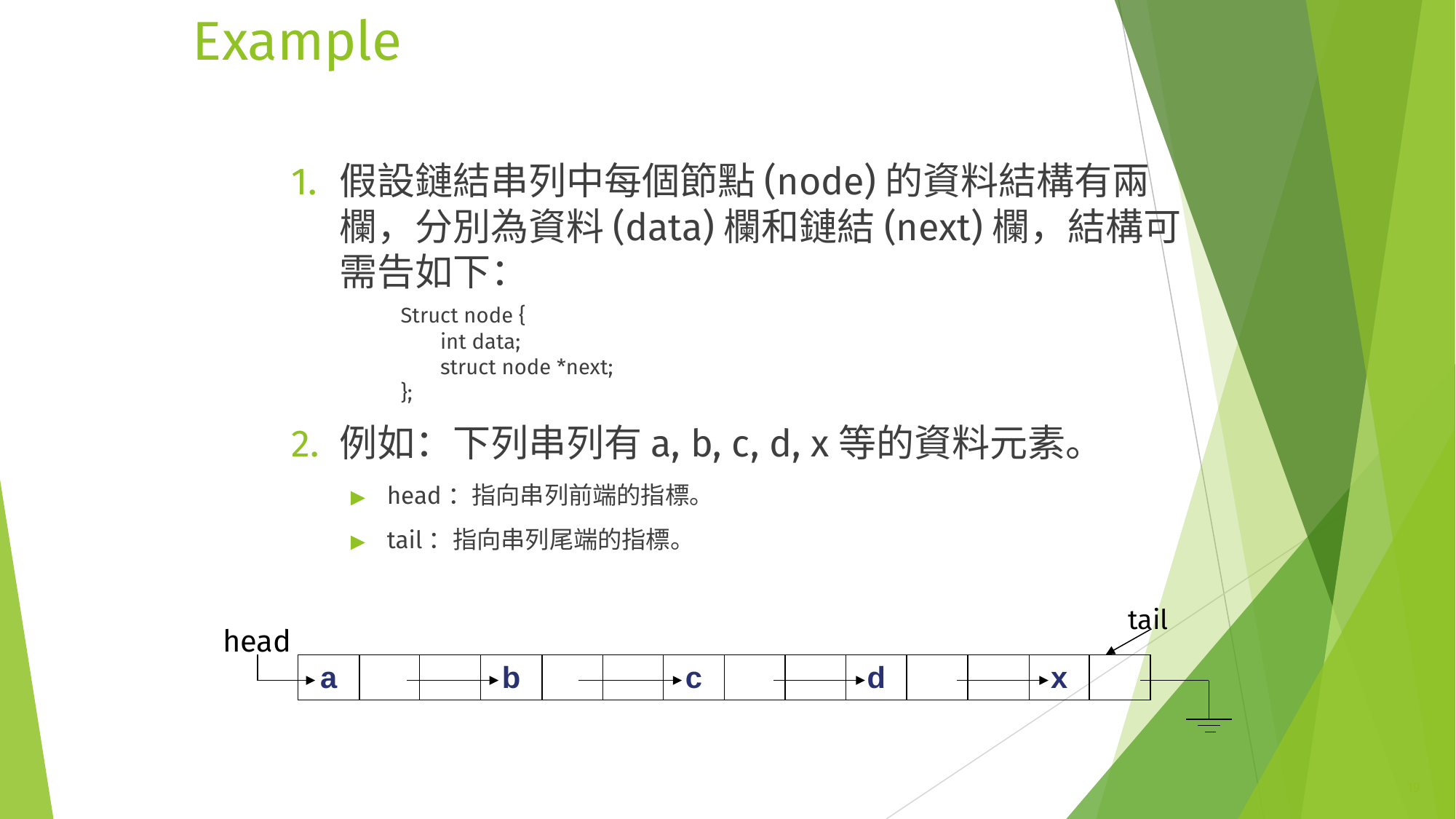

# Example
假設鏈結串列中每個節點(node)的資料結構有兩欄，分別為資料(data)欄和鏈結(next)欄，結構可需告如下：
Struct node {
       int data;
       struct node *next;
};
例如：下列串列有a, b, c, d, x等的資料元素。
head：指向串列前端的指標。
tail：指向串列尾端的指標。
tail
head
| a |  |  | b |  |  | c |  |  | d |  |  | x |  |
| --- | --- | --- | --- | --- | --- | --- | --- | --- | --- | --- | --- | --- | --- |
19